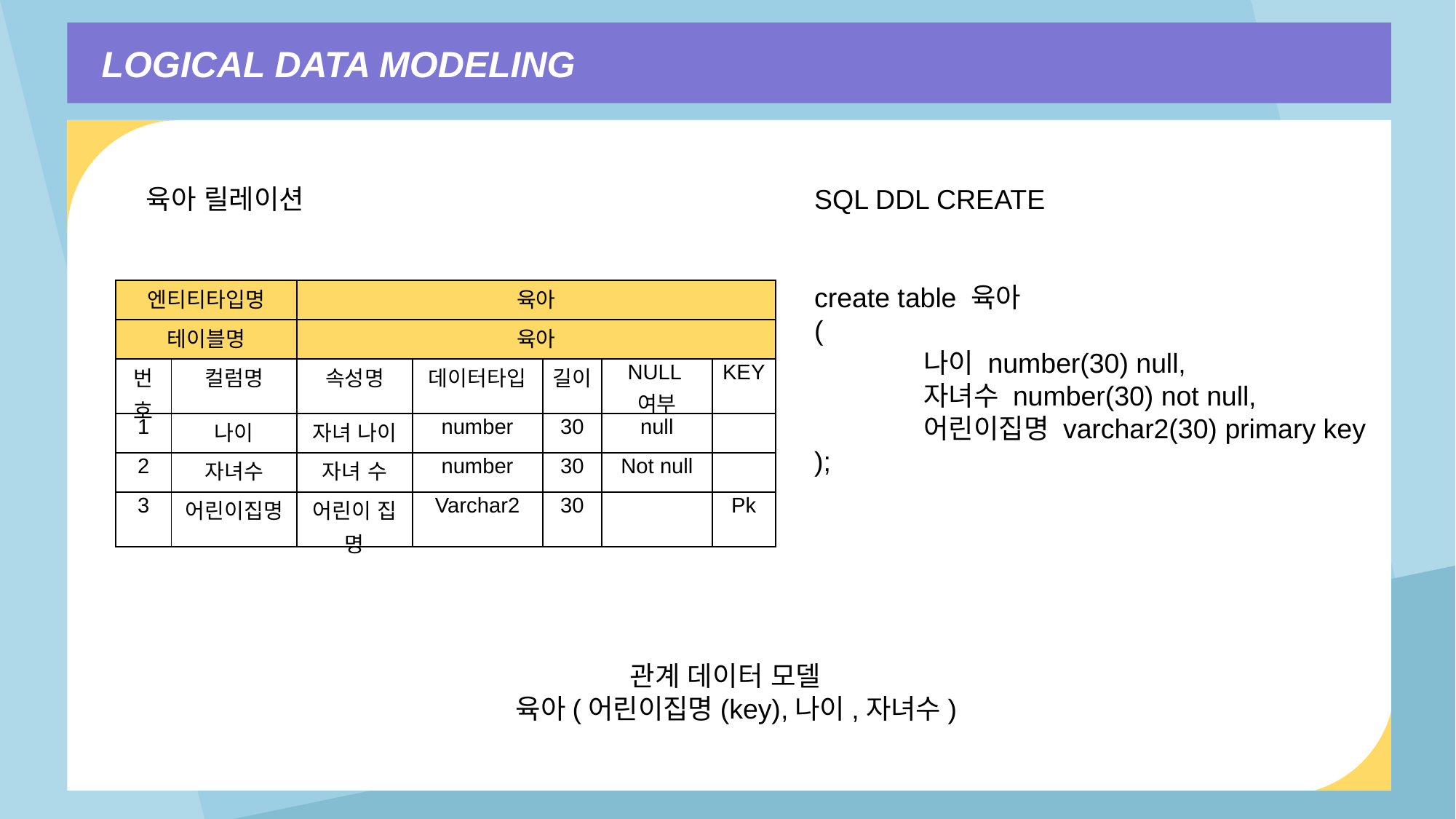

LOGICAL DATA MODELING

육아 릴레이션
SQL DDL CREATE

create table 육아
(
	나이 number(30) null,
	자녀수 number(30) not null,
	어린이집명 varchar2(30) primary key
);
| 엔티티타입명 |  | 육아 |  |  |  |  |
| --- | --- | --- | --- | --- | --- | --- |
| 테이블명 |  | 육아 |  |  |  |  |
| 번호 | 컬럼명 | 속성명 | 데이터타입 | 길이 | NULL여부 | KEY |
| 1 | 나이 | 자녀 나이 | number | 30 | null |  |
| 2 | 자녀수 | 자녀 수 | number | 30 | Not null |  |
| 3 | 어린이집명 | 어린이 집 명 | Varchar2 | 30 |  | Pk |

관계 데이터 모델
 육아(어린이집명(key),나이,자녀수)